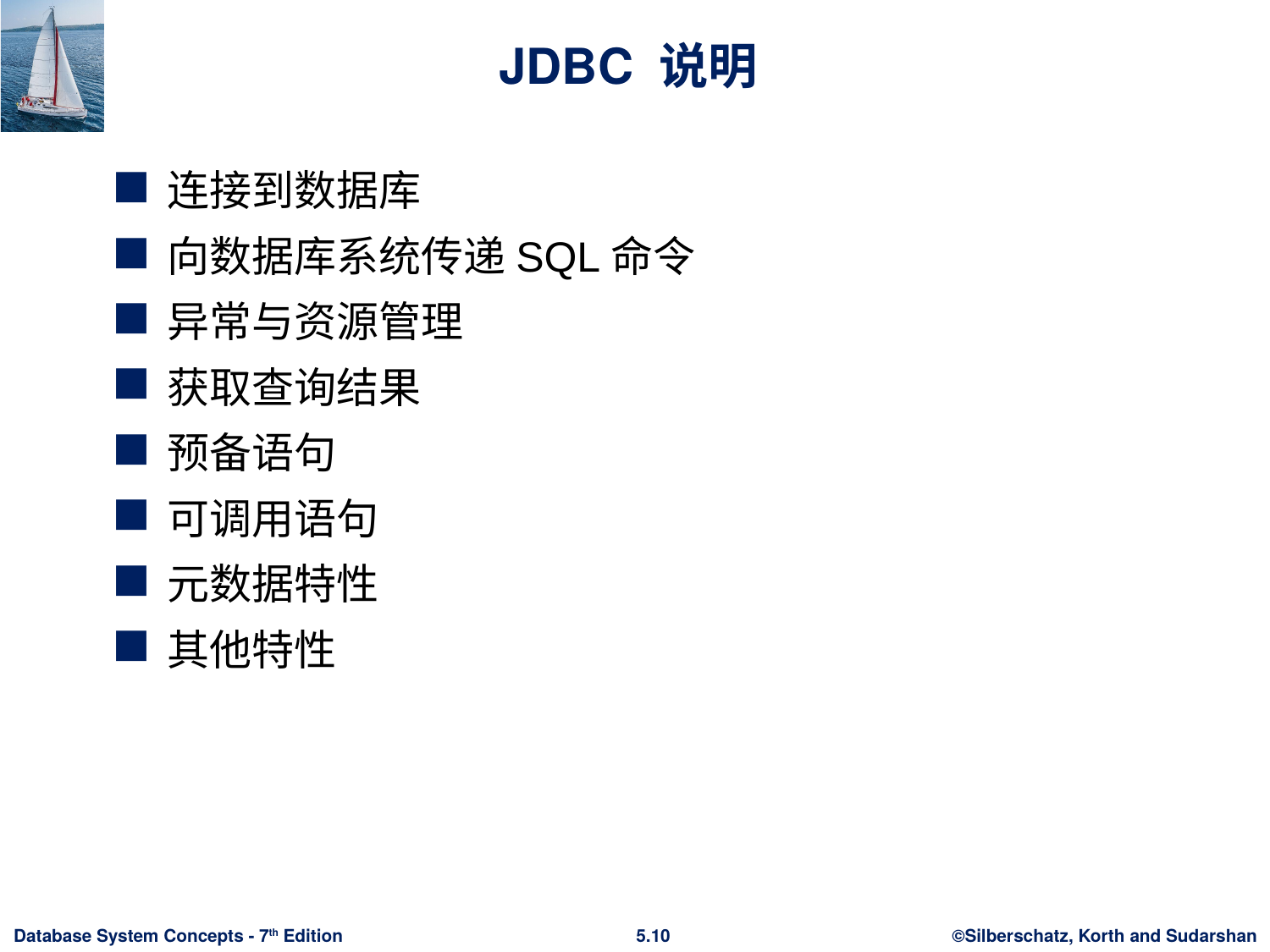

# JDBC 说明
连接到数据库
向数据库系统传递SQL命令
异常与资源管理
获取查询结果
预备语句
可调用语句
元数据特性
其他特性